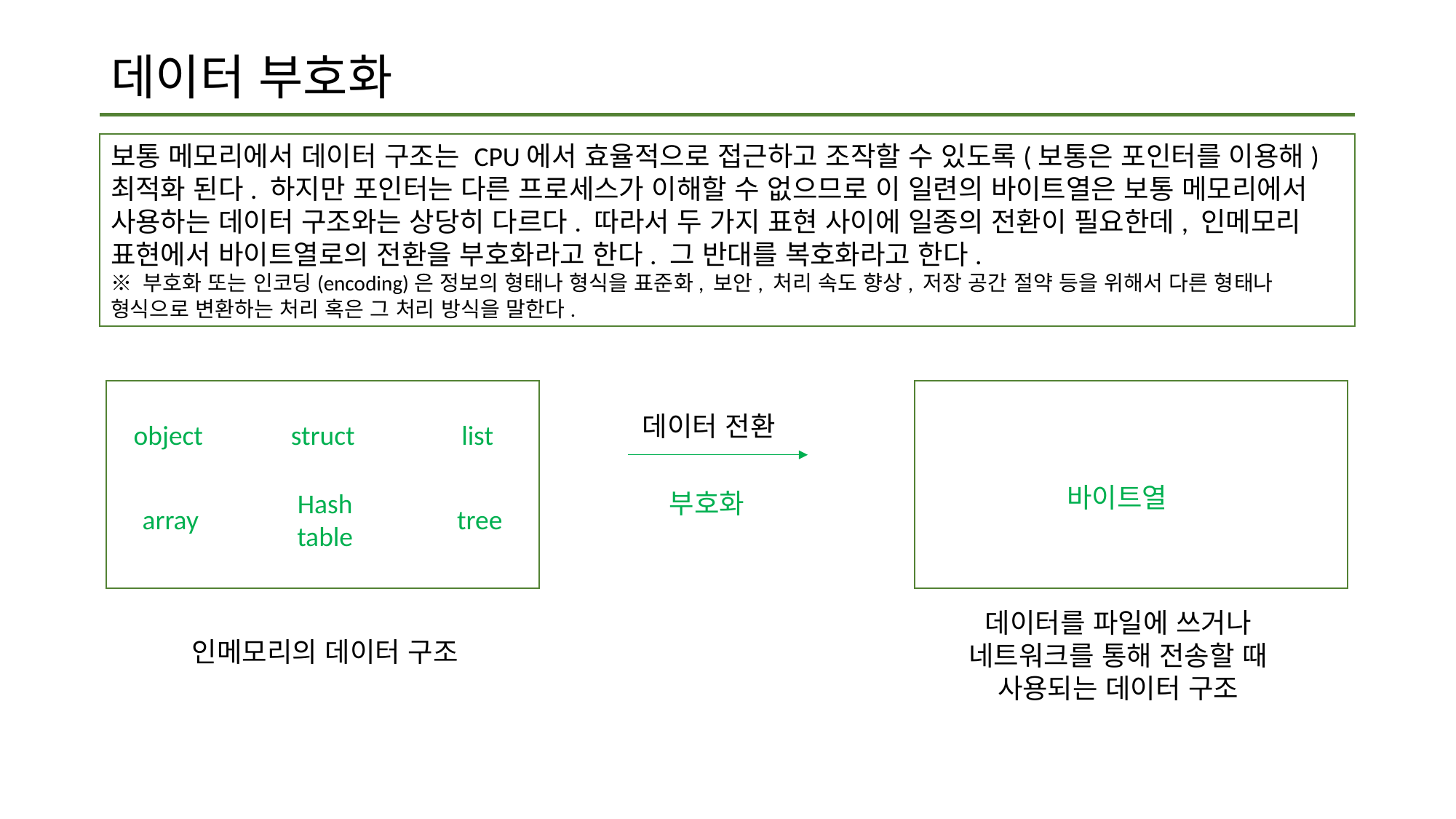

# 데이터 부호화
보통 메모리에서 데이터 구조는 CPU에서 효율적으로 접근하고 조작할 수 있도록(보통은 포인터를 이용해) 최적화 된다. 하지만 포인터는 다른 프로세스가 이해할 수 없으므로 이 일련의 바이트열은 보통 메모리에서 사용하는 데이터 구조와는 상당히 다르다. 따라서 두 가지 표현 사이에 일종의 전환이 필요한데, 인메모리 표현에서 바이트열로의 전환을 부호화라고 한다. 그 반대를 복호화라고 한다.
※ 부호화 또는 인코딩(encoding)은 정보의 형태나 형식을 표준화, 보안, 처리 속도 향상, 저장 공간 절약 등을 위해서 다른 형태나 형식으로 변환하는 처리 혹은 그 처리 방식을 말한다.

데이터 전환
object
struct
list
바이트열
부호화
array
Hash table
tree
데이터를 파일에 쓰거나 네트워크를 통해 전송할 때 사용되는 데이터 구조
인메모리의 데이터 구조